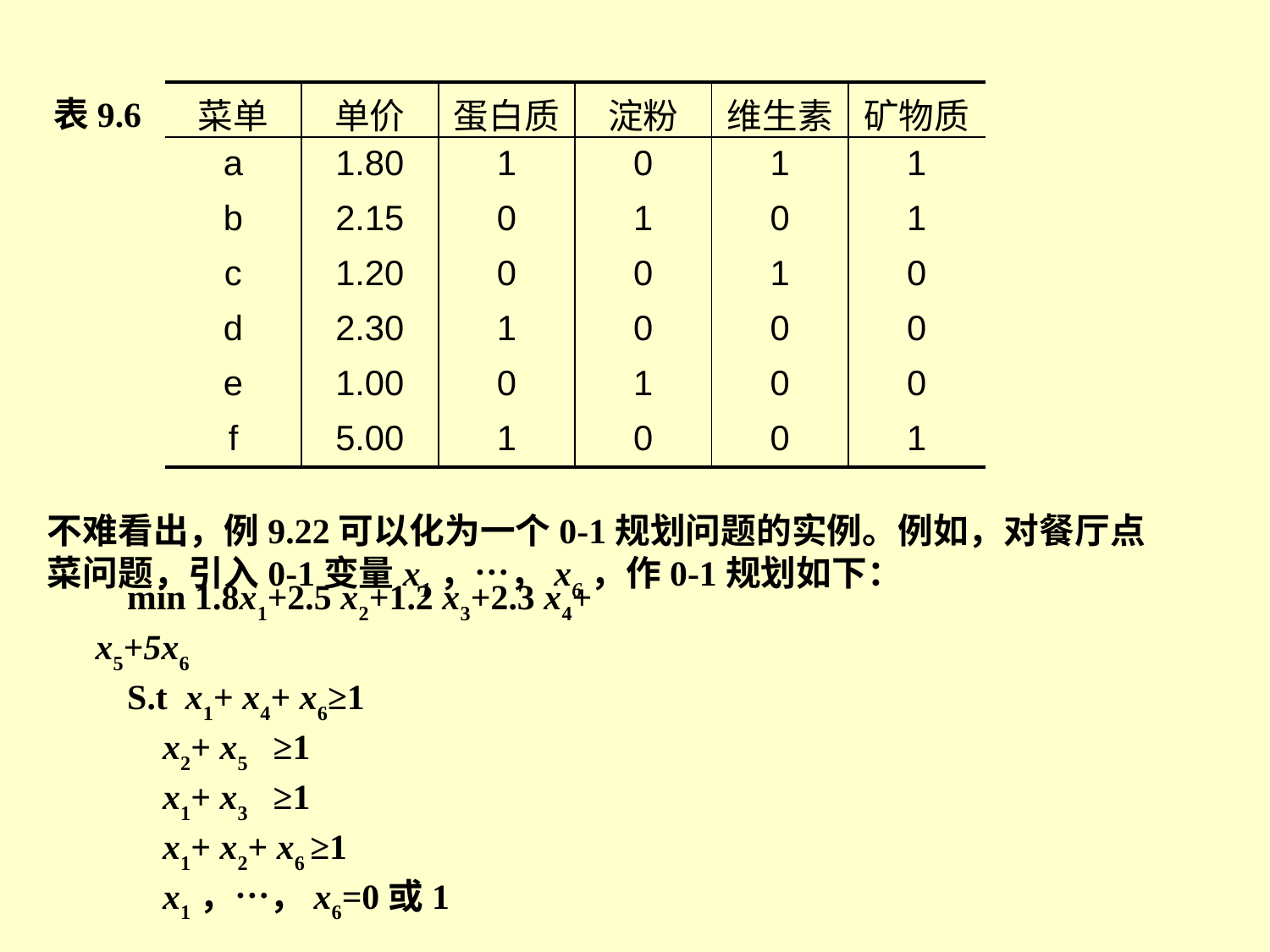

| 菜单 | 单价 | 蛋白质 | 淀粉 | 维生素 | 矿物质 |
| --- | --- | --- | --- | --- | --- |
| a | 1.80 | 1 | 0 | 1 | 1 |
| b | 2.15 | 0 | 1 | 0 | 1 |
| c | 1.20 | 0 | 0 | 1 | 0 |
| d | 2.30 | 1 | 0 | 0 | 0 |
| e | 1.00 | 0 | 1 | 0 | 0 |
| f | 5.00 | 1 | 0 | 0 | 1 |
表9.6
不难看出，例9.22可以化为一个0-1规划问题的实例。例如，对餐厅点菜问题，引入0-1变量x1，…，x6，作0-1规划如下：
min 1.8x1+2.5 x2+1.2 x3+2.3 x4+ x5+5x6
S.t  x1+ x4+ x6≥1
    x2+ x5     ≥1
    x1+ x3     ≥1
    x1+ x2+ x6 ≥1
    x1，…，x6=0或1